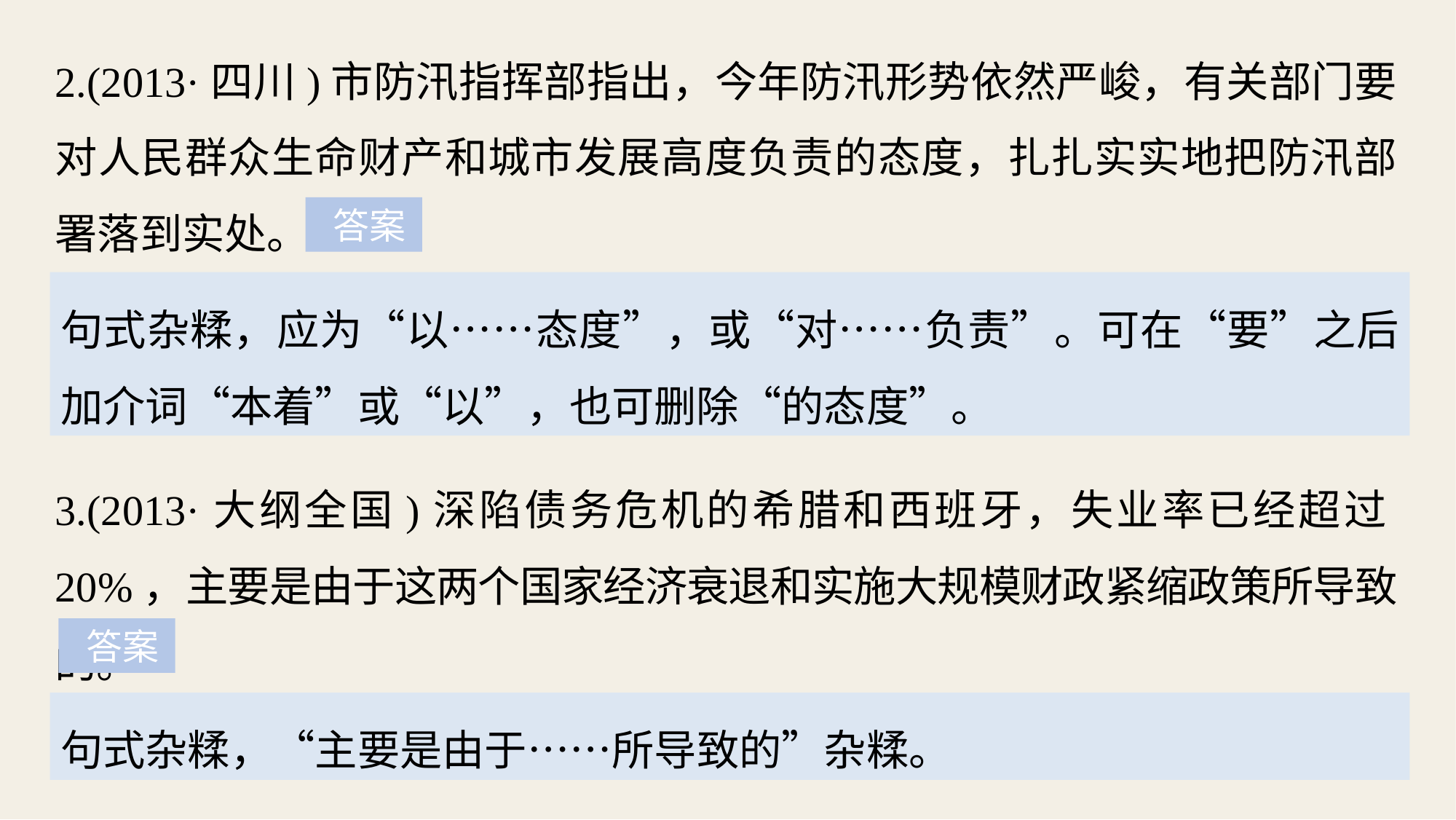

2.(2013·四川)市防汛指挥部指出，今年防汛形势依然严峻，有关部门要对人民群众生命财产和城市发展高度负责的态度，扎扎实实地把防汛部署落到实处。
 答案
句式杂糅，应为“以……态度”，或“对……负责”。可在“要”之后加介词“本着”或“以”，也可删除“的态度”。
3.(2013·大纲全国)深陷债务危机的希腊和西班牙，失业率已经超过20%，主要是由于这两个国家经济衰退和实施大规模财政紧缩政策所导致的。
 答案
句式杂糅，“主要是由于……所导致的”杂糅。